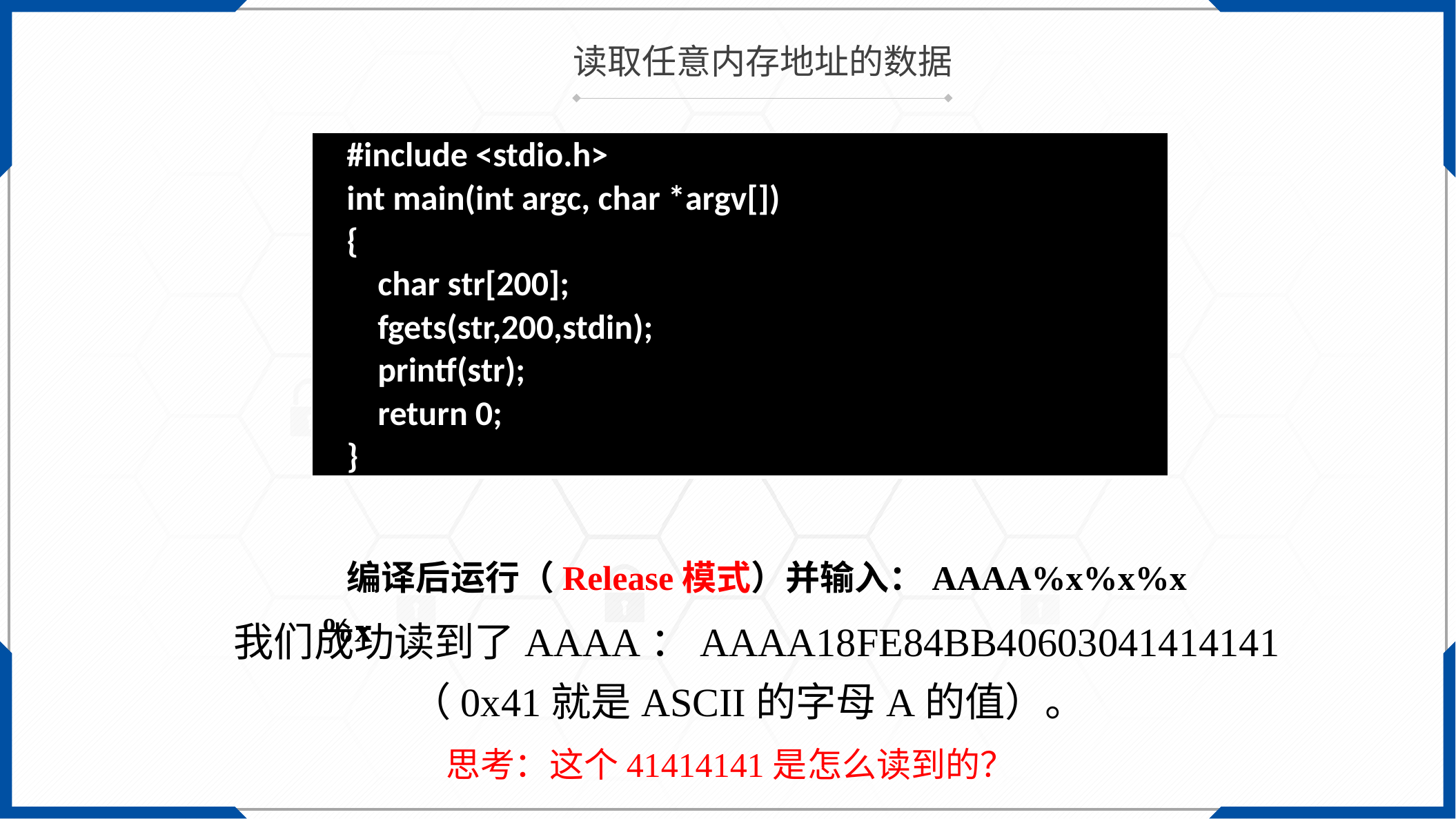

读取任意内存地址的数据
| #include <stdio.h> int main(int argc, char \*argv[]) { char str[200]; fgets(str,200,stdin); printf(str); return 0; } |
| --- |
编译后运行（Release模式）并输入：AAAA%x%x%x%x
我们成功读到了AAAA：AAAA18FE84BB40603041414141（0x41就是ASCII的字母A的值）。
思考：这个41414141是怎么读到的？